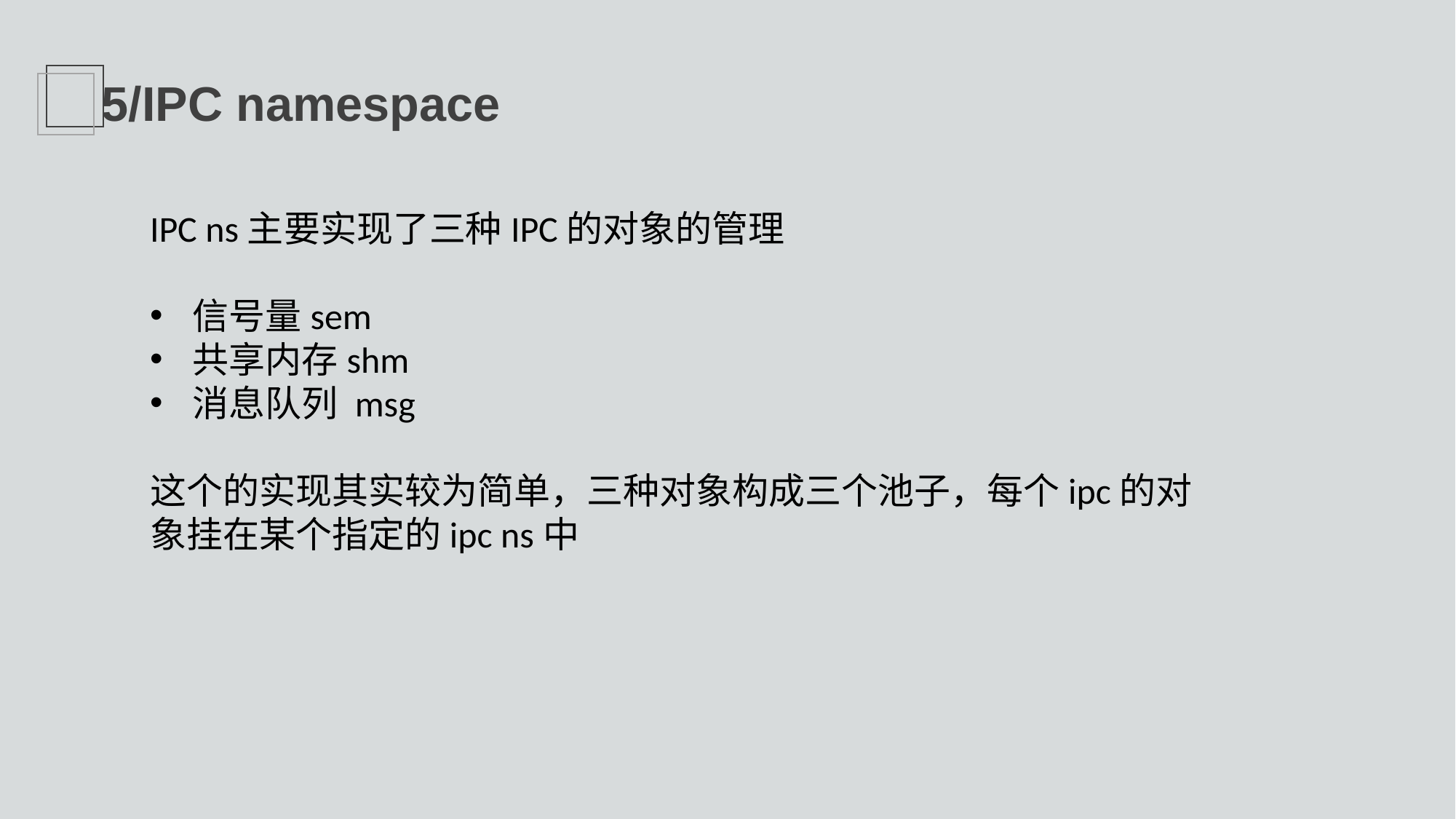

5/IPC namespace
IPC ns主要实现了三种IPC的对象的管理

 信号量sem
 共享内存shm
 消息队列 msg

这个的实现其实较为简单，三种对象构成三个池子，每个ipc的对象挂在某个指定的ipc ns中